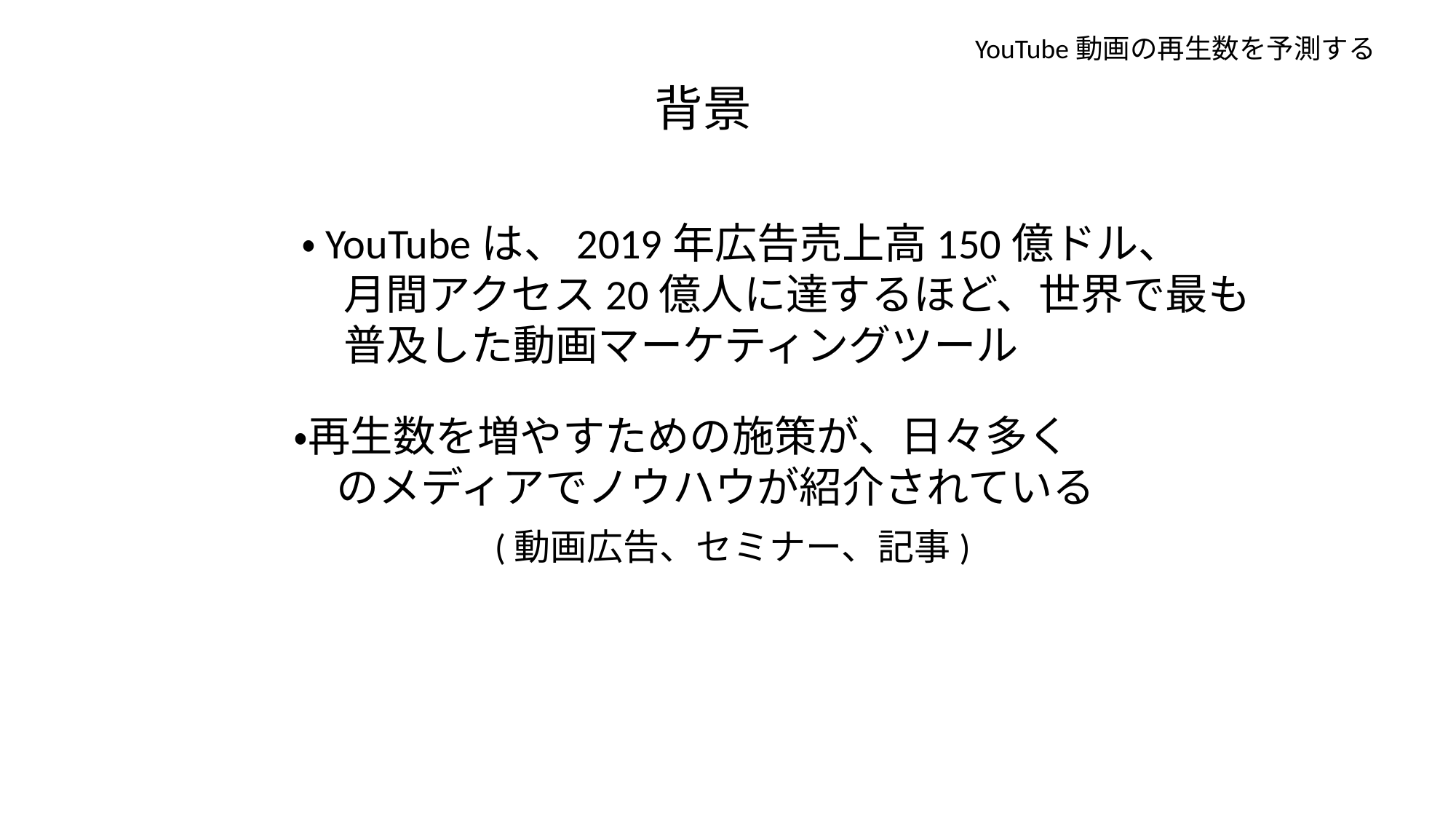

YouTube動画の再生数を予測する
背景
・YouTubeは、2019年広告売上高150億ドル、
　月間アクセス20億人に達するほど、世界で最も
　普及した動画マーケティングツール
・再生数を増やすための施策が、日々多く
　のメディアでノウハウが紹介されている
(動画広告、セミナー、記事)